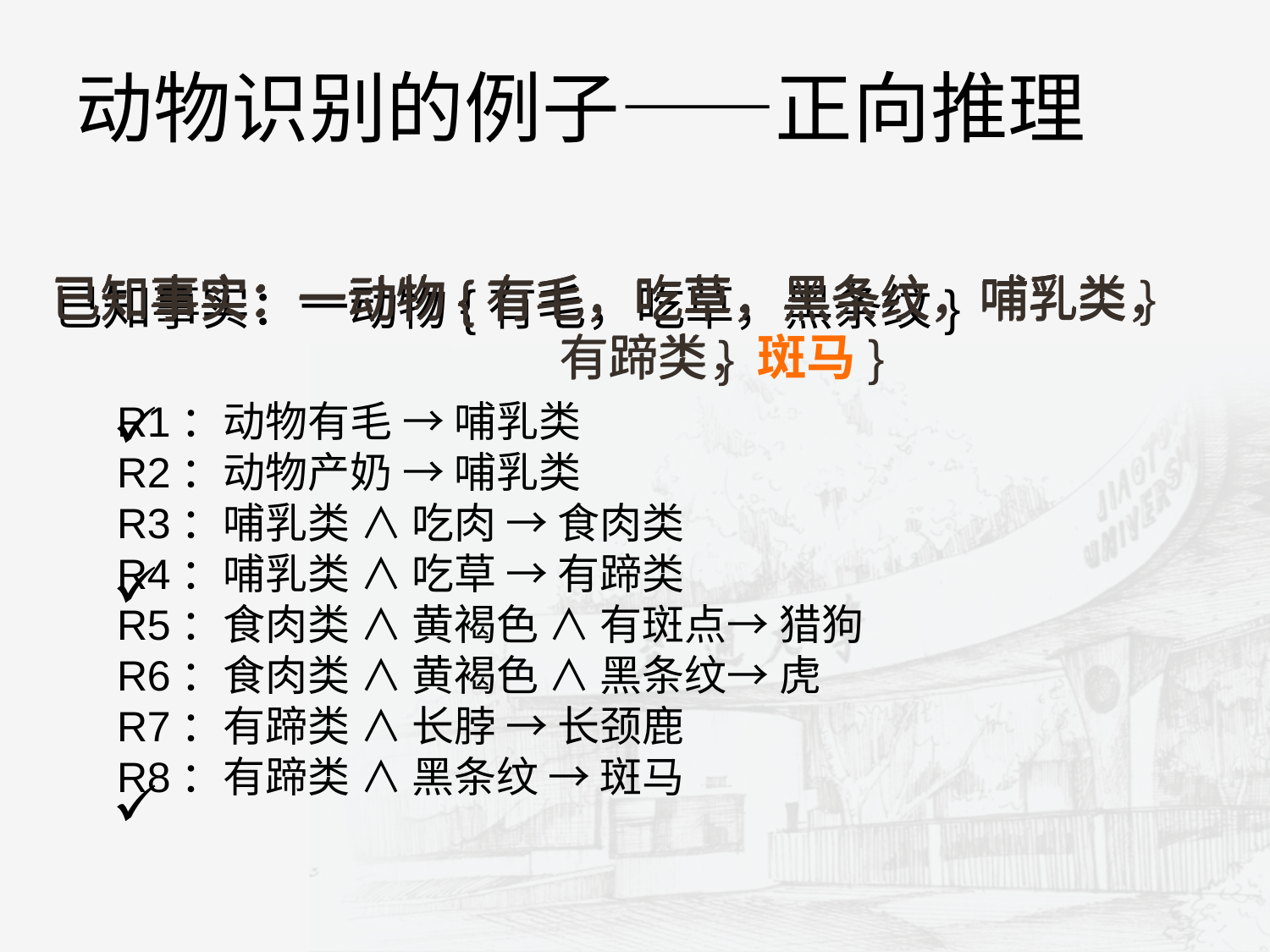

动物识别的例子——正向推理
已知事实：一动物{有毛，吃草，黑条纹，哺乳类}

已知事实：一动物{有毛，吃草，黑条纹，哺乳类，					有蹄类，斑马}

已知事实：一动物{有毛，吃草，黑条纹，哺乳类，					有蹄类}

已知事实：一动物{有毛，吃草，黑条纹}

R1：动物有毛 → 哺乳类
R2：动物产奶 → 哺乳类
R3：哺乳类 ∧ 吃肉 → 食肉类
R4：哺乳类 ∧ 吃草 → 有蹄类
R5：食肉类 ∧ 黄褐色 ∧ 有斑点→ 猎狗
R6：食肉类 ∧ 黄褐色 ∧ 黑条纹→ 虎
R7：有蹄类 ∧ 长脖 → 长颈鹿
R8：有蹄类 ∧ 黑条纹 → 斑马

20